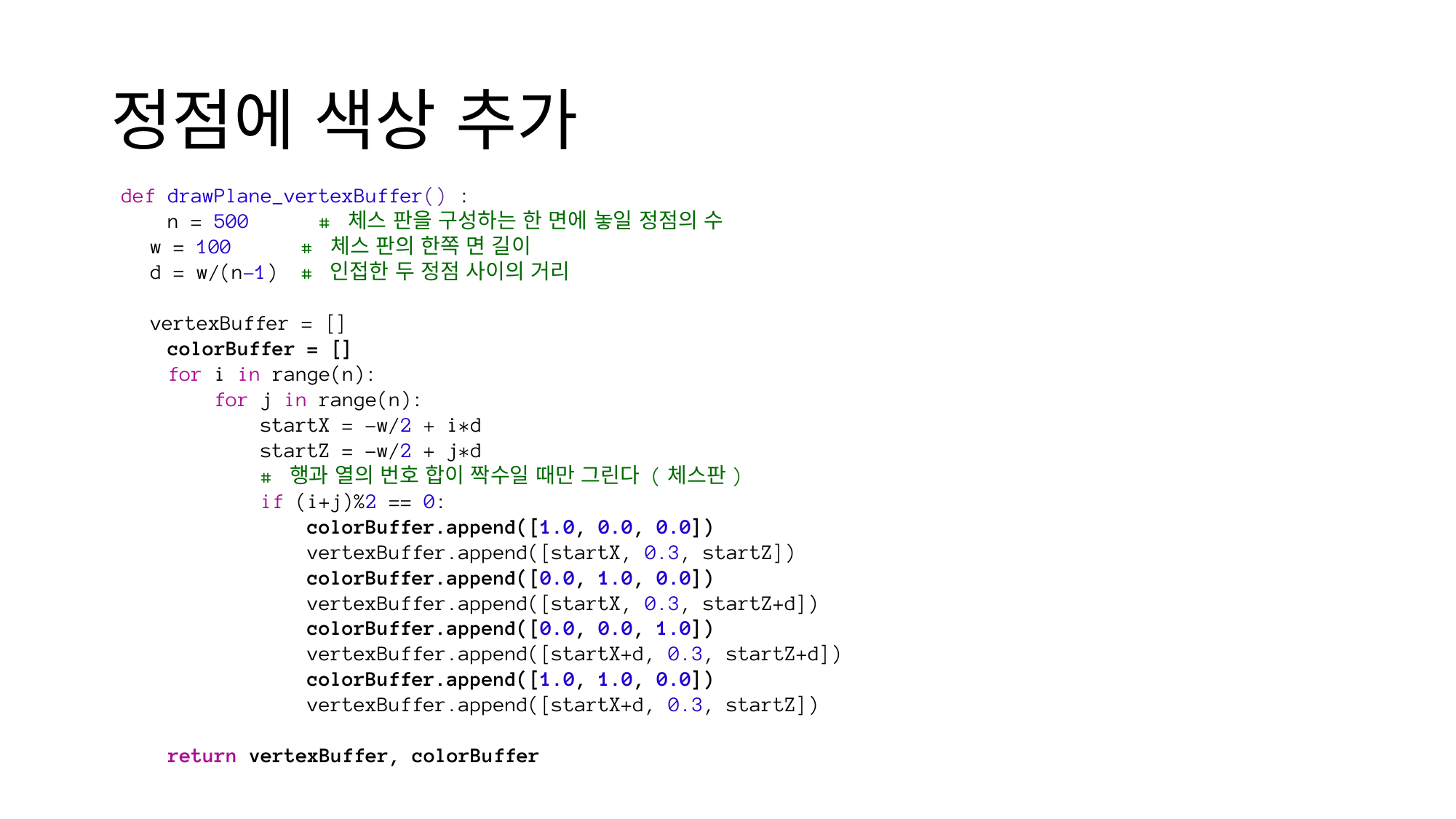

# 정점에 색상 추가
def drawPlane_vertexBuffer() :
    n = 500      # 체스 판을 구성하는 한 면에 놓일 정점의 수
    w = 100      # 체스 판의 한쪽 면 길이
    d = w/(n-1)  # 인접한 두 정점 사이의 거리
    vertexBuffer = []
    colorBuffer = []
    for i in range(n):
        for j in range(n):
            startX = -w/2 + i*d
            startZ = -w/2 + j*d
            # 행과 열의 번호 합이 짝수일 때만 그린다 (체스판)
            if (i+j)%2 == 0: 
                colorBuffer.append([1.0, 0.0, 0.0])
                vertexBuffer.append([startX, 0.3, startZ])
                colorBuffer.append([0.0, 1.0, 0.0])
                vertexBuffer.append([startX, 0.3, startZ+d])
                colorBuffer.append([0.0, 0.0, 1.0])
                vertexBuffer.append([startX+d, 0.3, startZ+d])
                colorBuffer.append([1.0, 1.0, 0.0])
                vertexBuffer.append([startX+d, 0.3, startZ])
    return vertexBuffer, colorBuffer